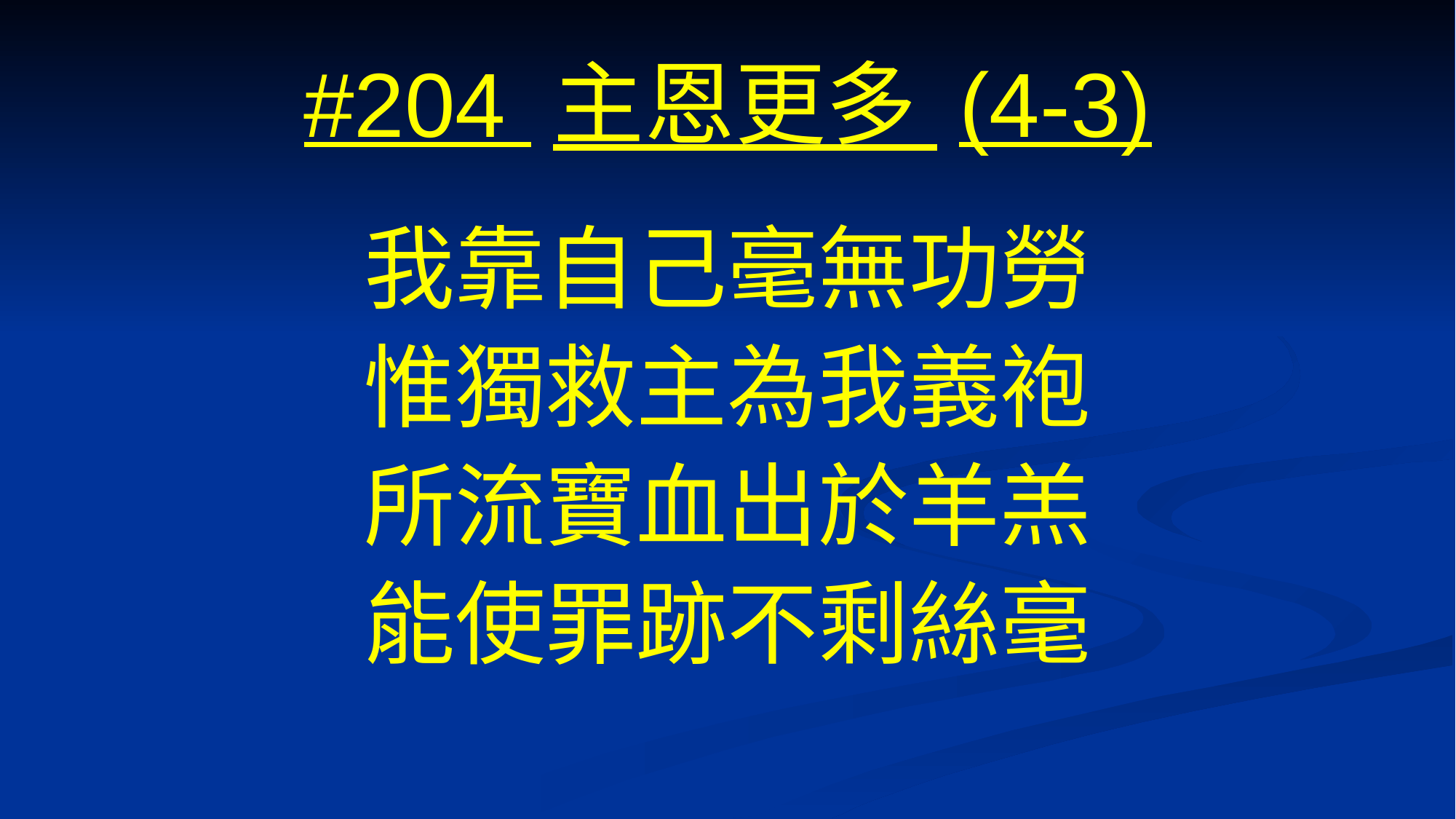

# #204 主恩更多 (4-3)
我靠自己毫無功勞
惟獨救主為我義袍
所流寶血出於羊羔
能使罪跡不剩絲毫